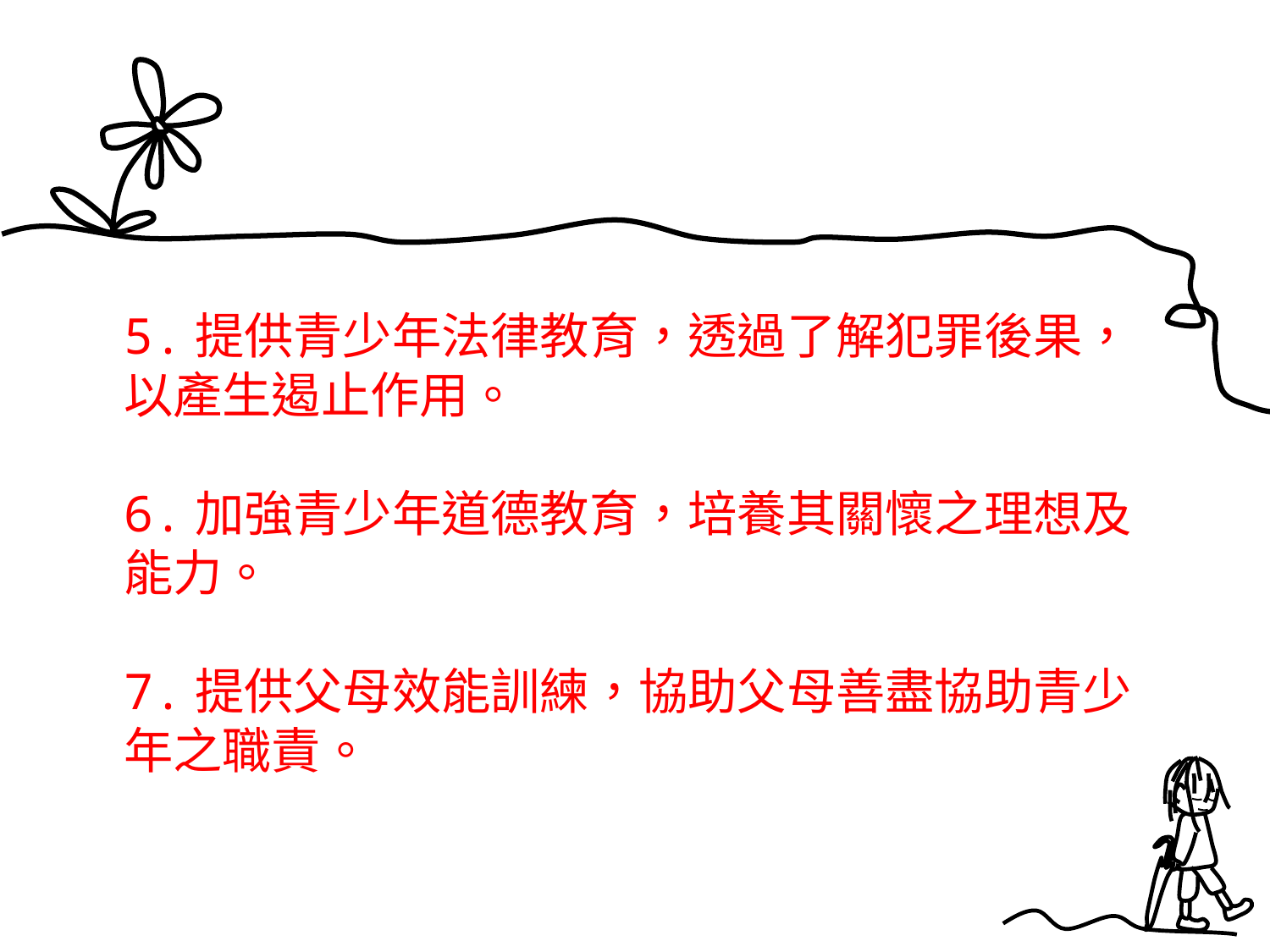

5.提供青少年法律教育，透過了解犯罪後果，以產生遏止作用。

6.加強青少年道德教育，培養其關懷之理想及能力。

7.提供父母效能訓練，協助父母善盡協助青少年之職責。